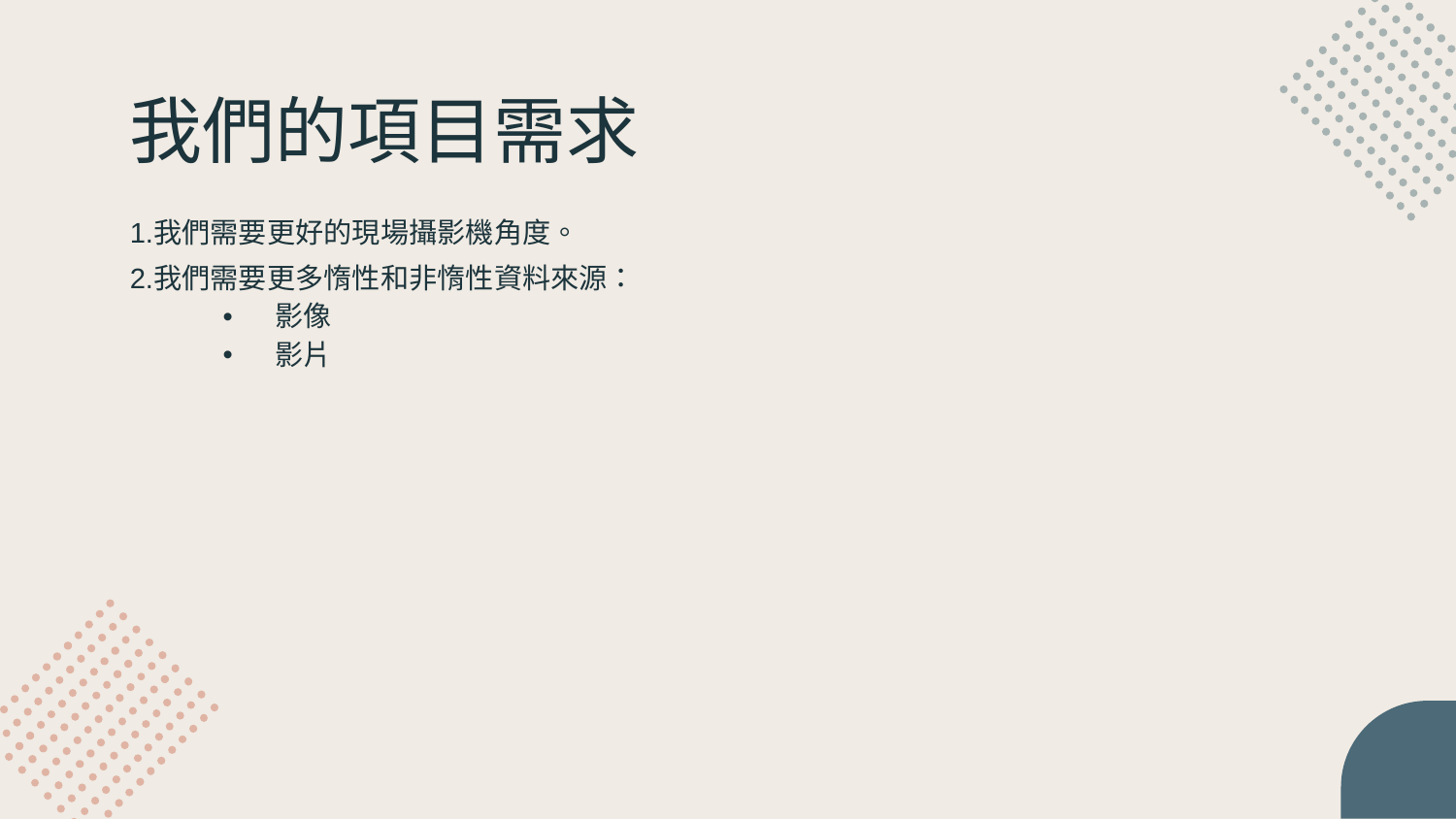

# 我們的項目需求
我們需要更好的現場攝影機角度。
我們需要更多惰性和非惰性資料來源：
影像
影片